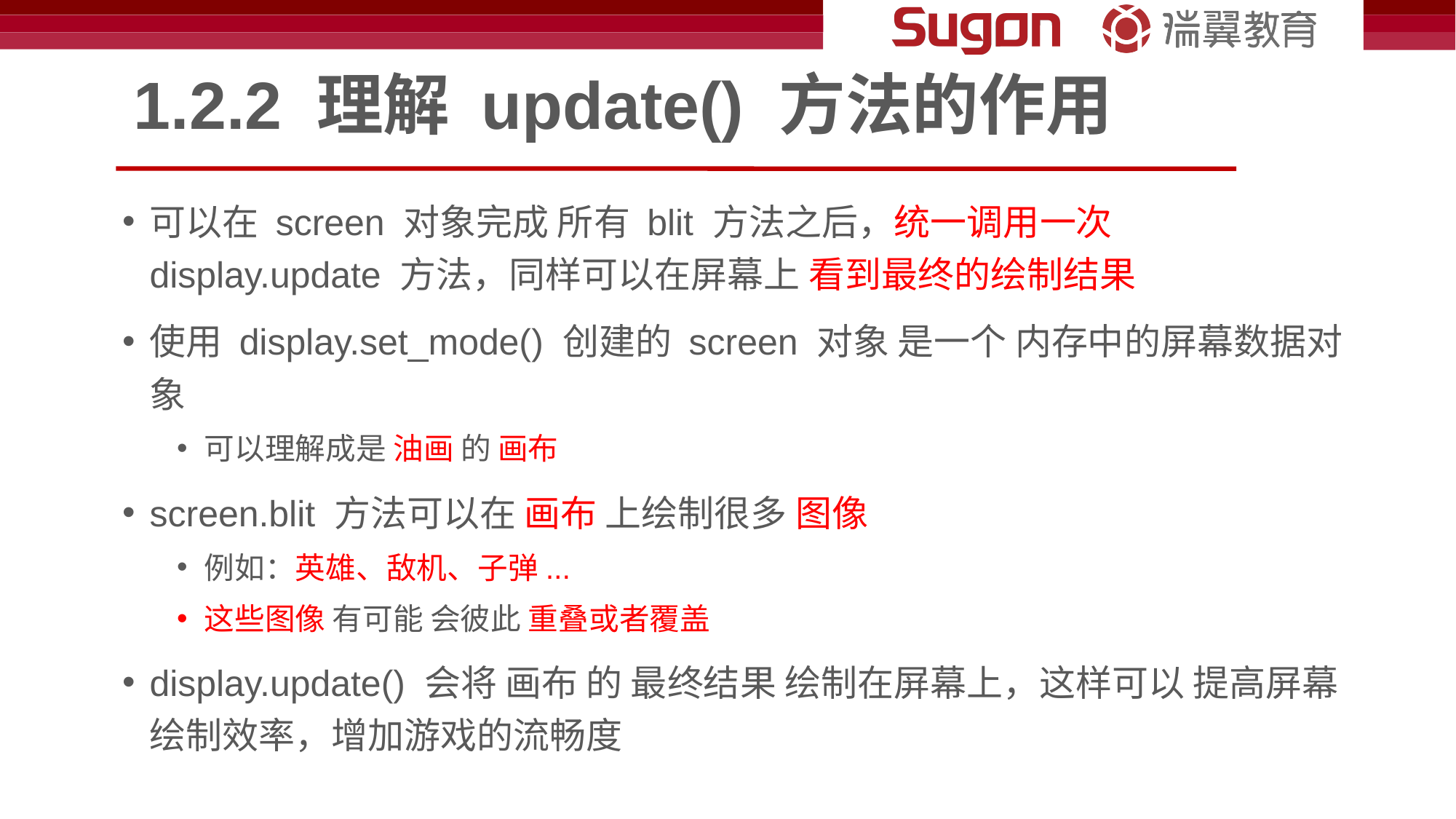

# 1.2.2 理解 update() 方法的作用
可以在 screen 对象完成 所有 blit 方法之后，统一调用一次 display.update 方法，同样可以在屏幕上 看到最终的绘制结果
使用 display.set_mode() 创建的 screen 对象 是一个 内存中的屏幕数据对象
可以理解成是 油画 的 画布
screen.blit 方法可以在 画布 上绘制很多 图像
例如：英雄、敌机、子弹...
这些图像 有可能 会彼此 重叠或者覆盖
display.update() 会将 画布 的 最终结果 绘制在屏幕上，这样可以 提高屏幕绘制效率，增加游戏的流畅度